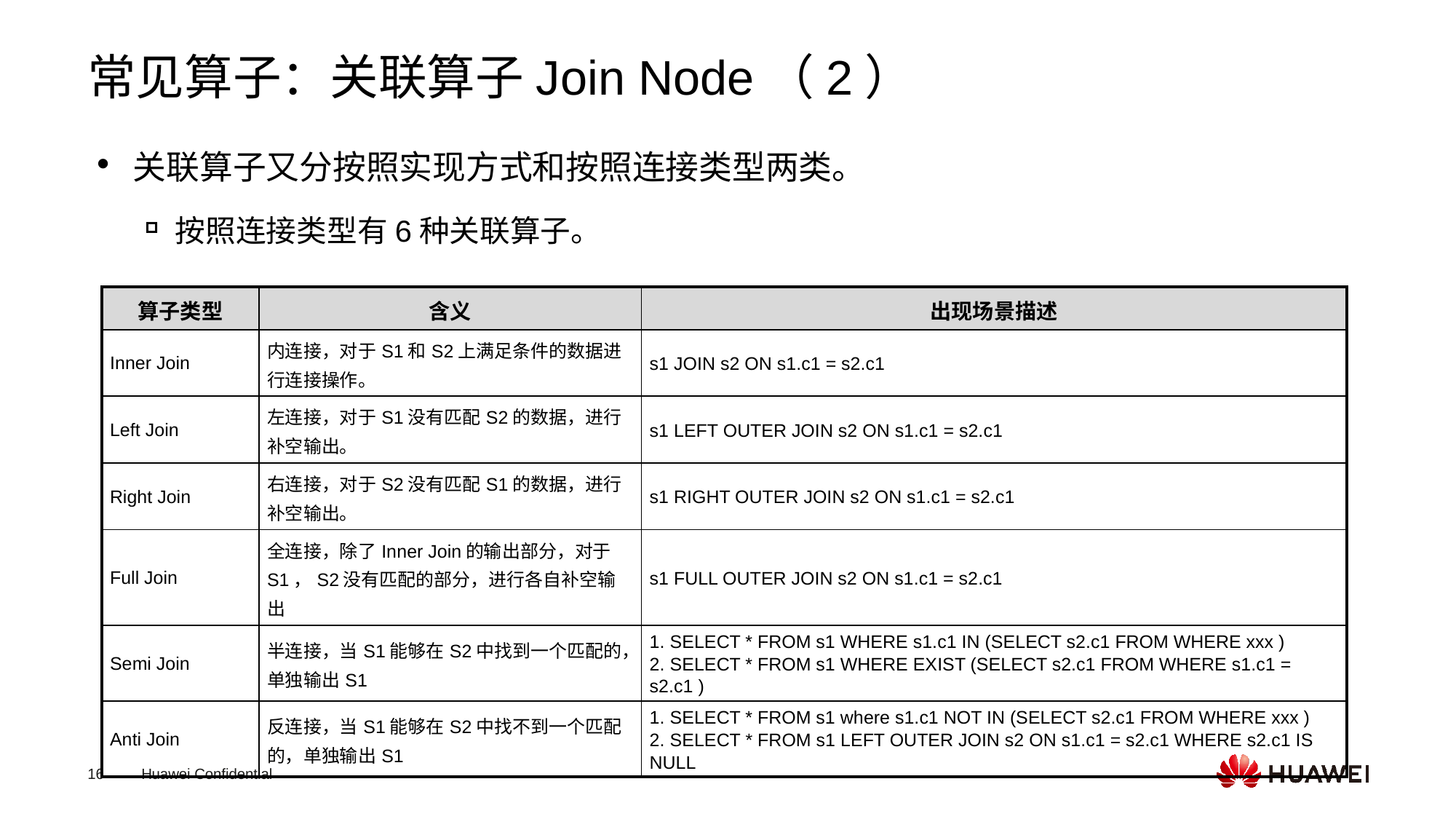

# 常见算子：关联算子Join Node（2）
关联算子又分按照实现方式和按照连接类型两类。
按照连接类型有6种关联算子。

| 算子类型 | 含义 | 出现场景描述 |
| --- | --- | --- |
| Inner Join | 内连接，对于S1和S2上满足条件的数据进行连接操作。 | s1 JOIN s2 ON s1.c1 = s2.c1 |
| Left Join | 左连接，对于S1没有匹配S2的数据，进行补空输出。 | s1 LEFT OUTER JOIN s2 ON s1.c1 = s2.c1 |
| Right Join | 右连接，对于S2没有匹配S1的数据，进行补空输出。 | s1 RIGHT OUTER JOIN s2 ON s1.c1 = s2.c1 |
| Full Join | 全连接，除了Inner Join的输出部分，对于S1，S2没有匹配的部分，进行各自补空输出 | s1 FULL OUTER JOIN s2 ON s1.c1 = s2.c1 |
| Semi Join | 半连接，当S1能够在S2中找到一个匹配的，单独输出S1 | 1. SELECT \* FROM s1 WHERE s1.c1 IN (SELECT s2.c1 FROM WHERE xxx ) 2. SELECT \* FROM s1 WHERE EXIST (SELECT s2.c1 FROM WHERE s1.c1 = s2.c1 ) |
| Anti Join | 反连接，当S1能够在S2中找不到一个匹配的，单独输出S1 | 1. SELECT \* FROM s1 where s1.c1 NOT IN (SELECT s2.c1 FROM WHERE xxx ) 2. SELECT \* FROM s1 LEFT OUTER JOIN s2 ON s1.c1 = s2.c1 WHERE s2.c1 IS NULL |